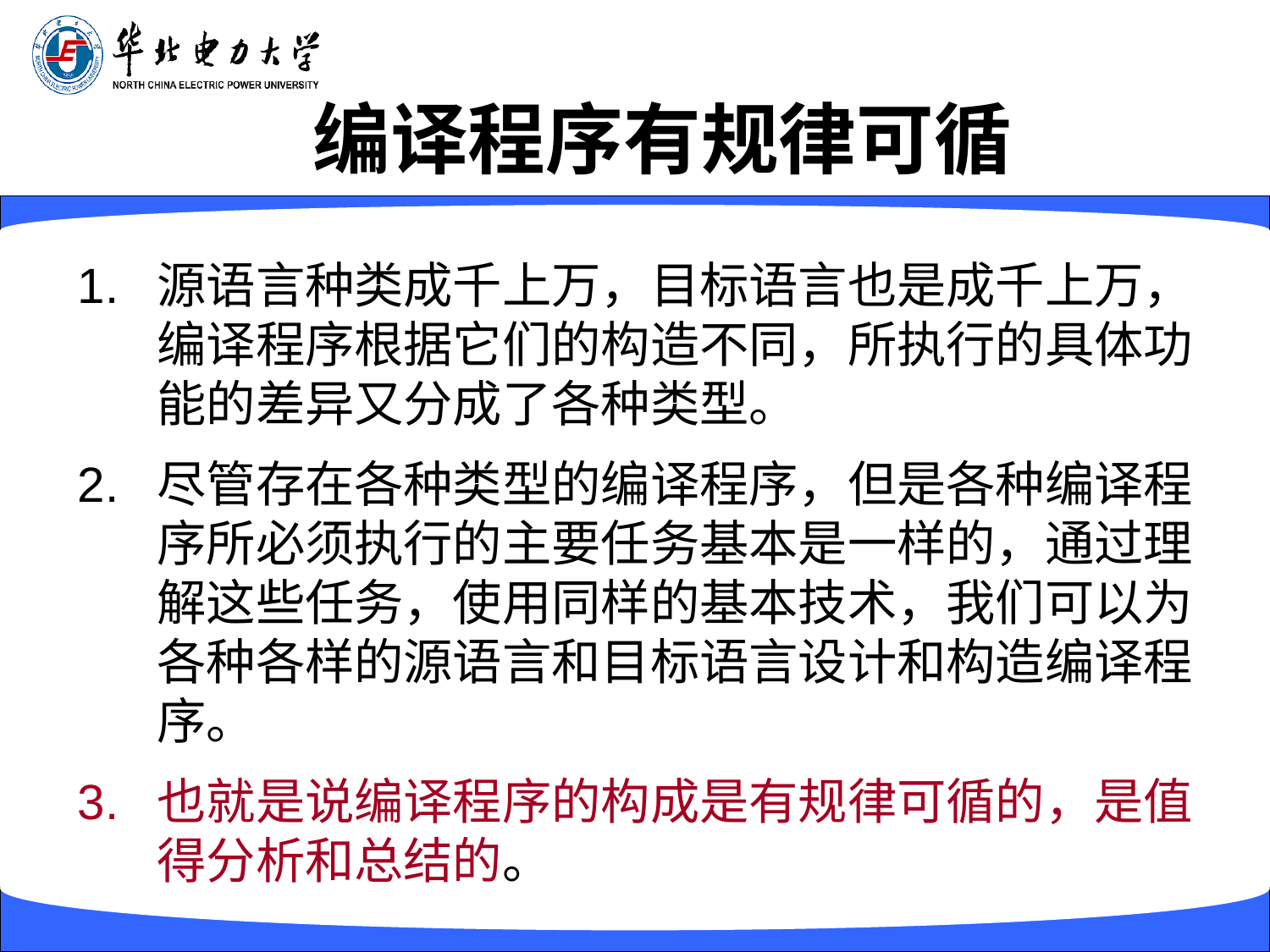

# 编译程序有规律可循
源语言种类成千上万，目标语言也是成千上万，编译程序根据它们的构造不同，所执行的具体功能的差异又分成了各种类型。
尽管存在各种类型的编译程序，但是各种编译程序所必须执行的主要任务基本是一样的，通过理解这些任务，使用同样的基本技术，我们可以为各种各样的源语言和目标语言设计和构造编译程序。
也就是说编译程序的构成是有规律可循的，是值得分析和总结的。